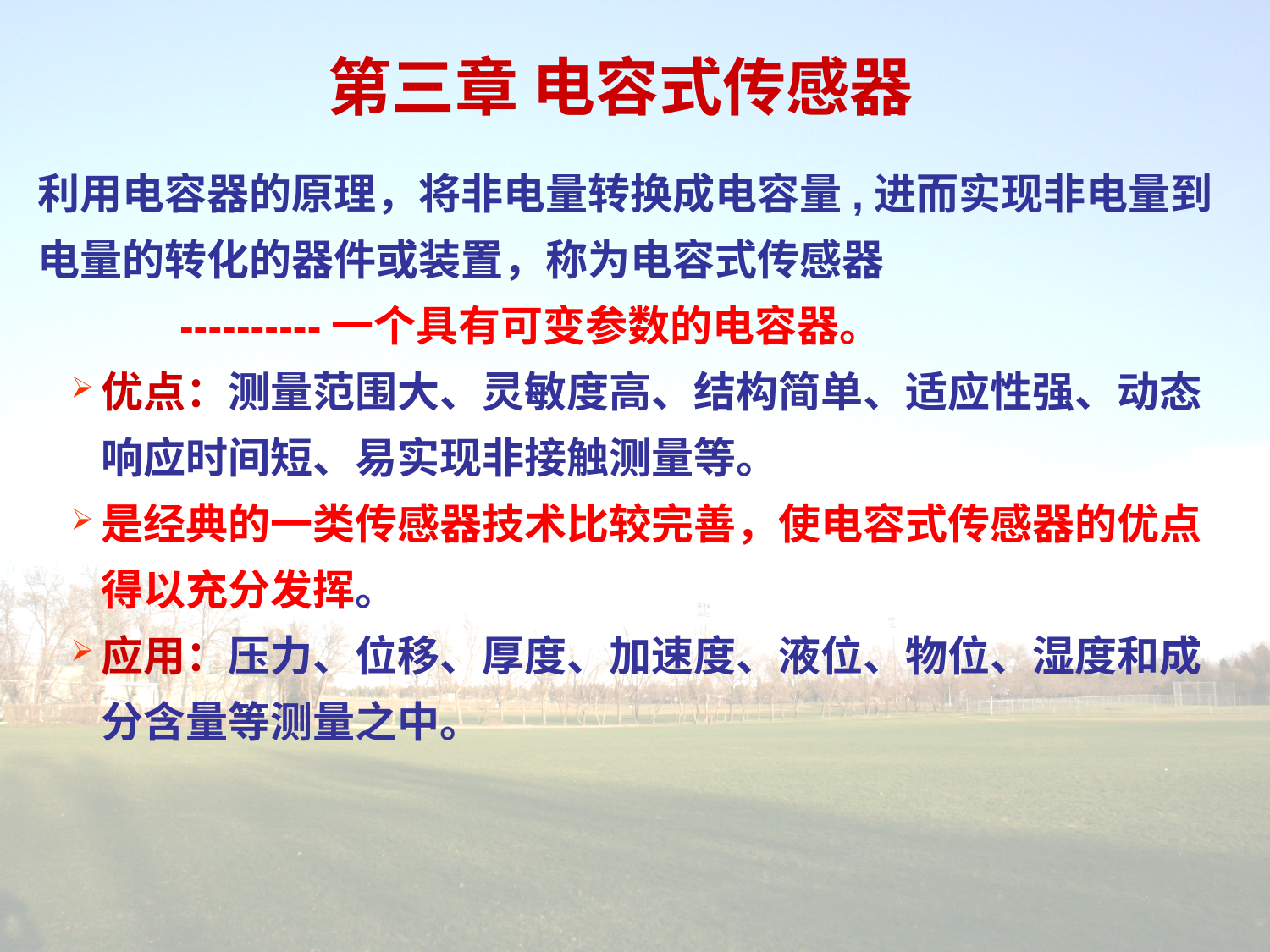

# 第三章 电容式传感器
利用电容器的原理，将非电量转换成电容量,进而实现非电量到电量的转化的器件或装置，称为电容式传感器
            ----------一个具有可变参数的电容器。
优点：测量范围大、灵敏度高、结构简单、适应性强、动态响应时间短、易实现非接触测量等。
是经典的一类传感器技术比较完善，使电容式传感器的优点得以充分发挥。
应用：压力、位移、厚度、加速度、液位、物位、湿度和成分含量等测量之中。